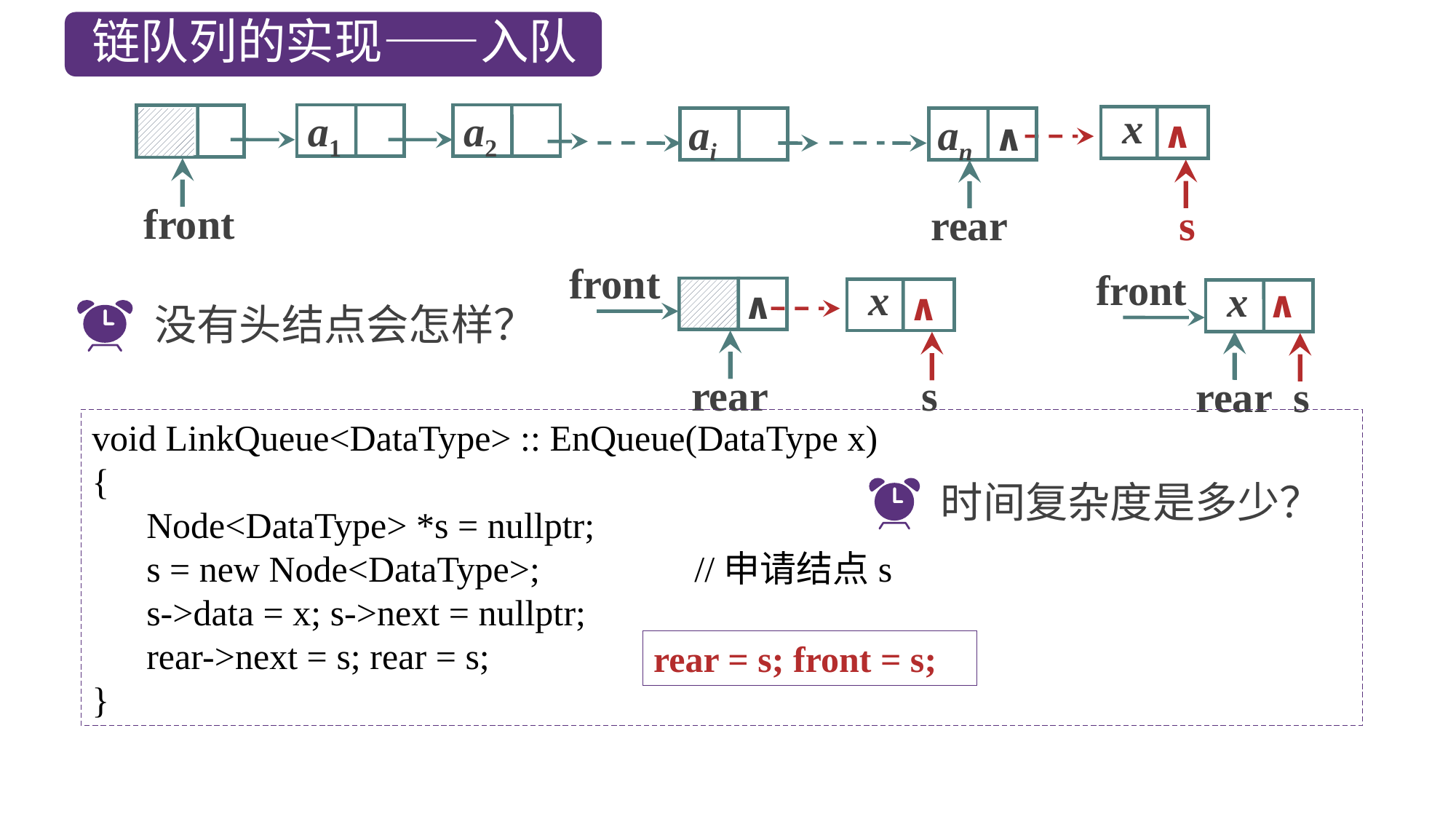

链队列的实现——入队

a1

a2

ai

an

∧

∧
 x

s

front

rear
front
front

∧

∧

∧
 x

s

 x

s
没有头结点会怎样？

rear

rear
void LinkQueue<DataType> :: EnQueue(DataType x)
{
      Node<DataType> *s = nullptr;
      s = new Node<DataType>;                 //申请结点s
      s->data = x; s->next = nullptr;
      rear->next = s; rear = s;
}
时间复杂度是多少？

rear = s; front = s;